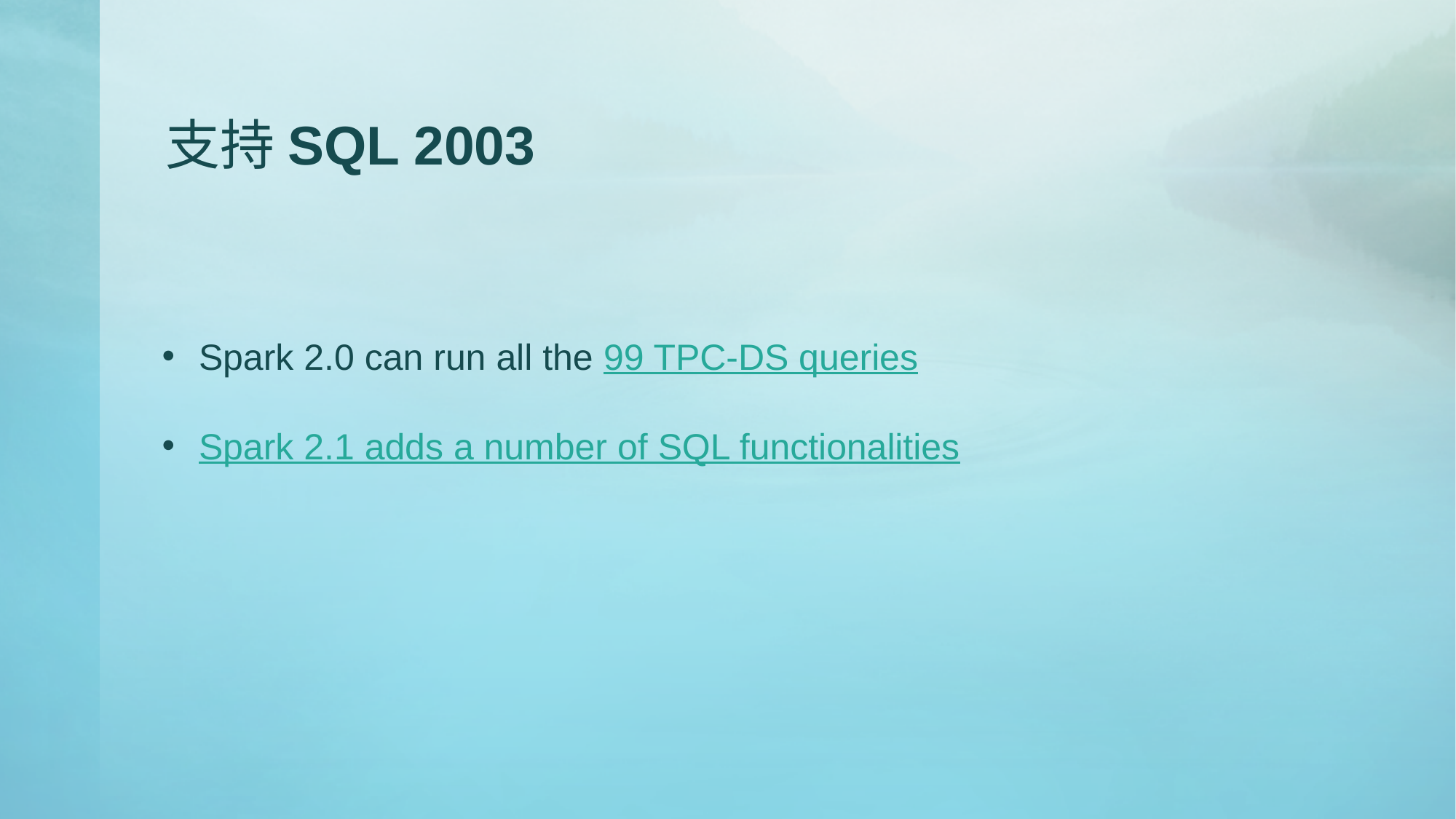

# 支持SQL 2003
 Spark 2.0 can run all the 99 TPC-DS queries
 Spark 2.1 adds a number of SQL functionalities